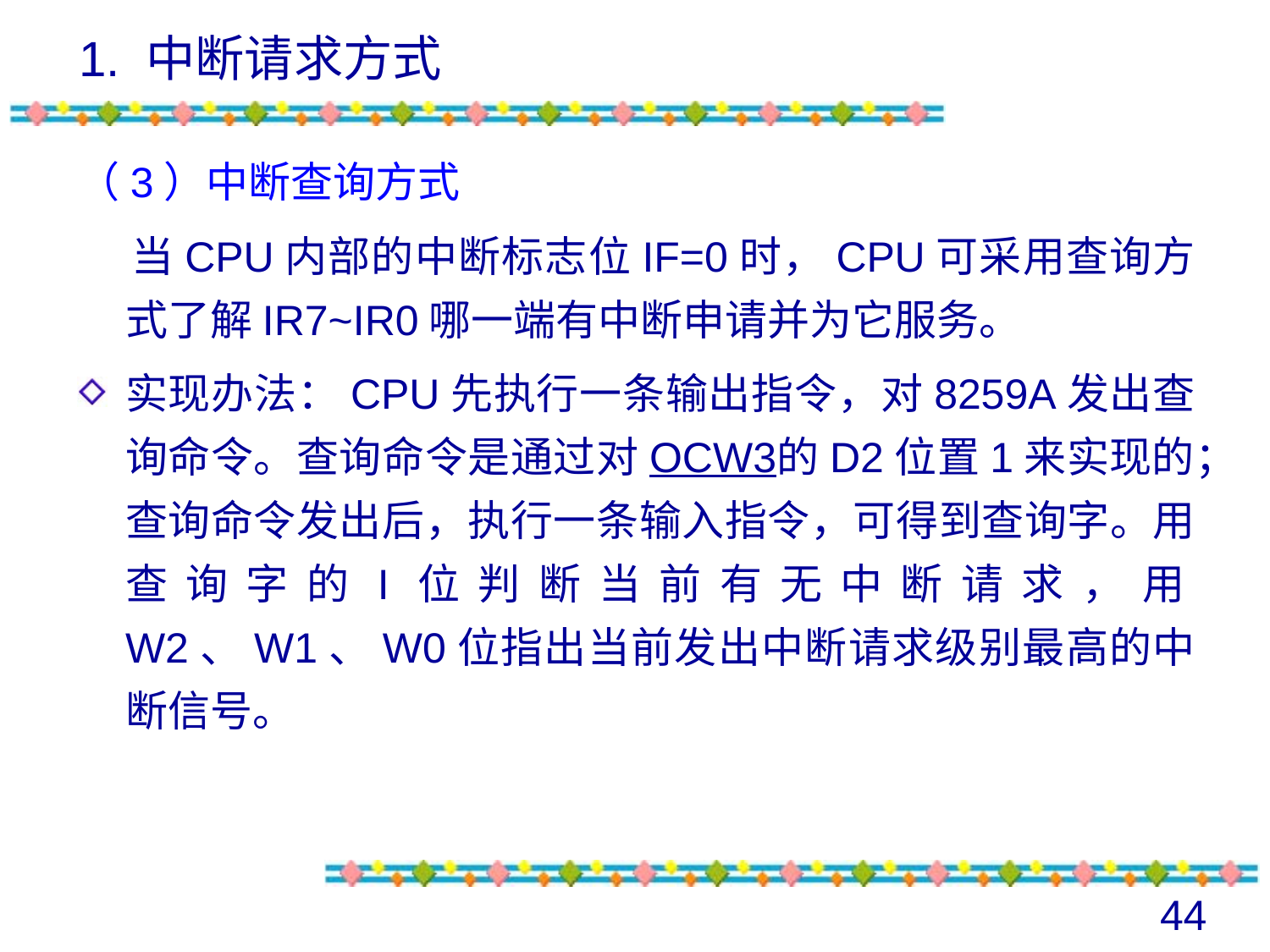

# 1. 中断请求方式
（3）中断查询方式
    当CPU内部的中断标志位IF=0时，CPU可采用查询方式了解IR7~IR0哪一端有中断申请并为它服务。
实现办法：CPU先执行一条输出指令，对8259A发出查询命令。查询命令是通过对OCW3的D2位置1来实现的；查询命令发出后，执行一条输入指令，可得到查询字。用查询字的I位判断当前有无中断请求，用W2、W1、W0位指出当前发出中断请求级别最高的中断信号。